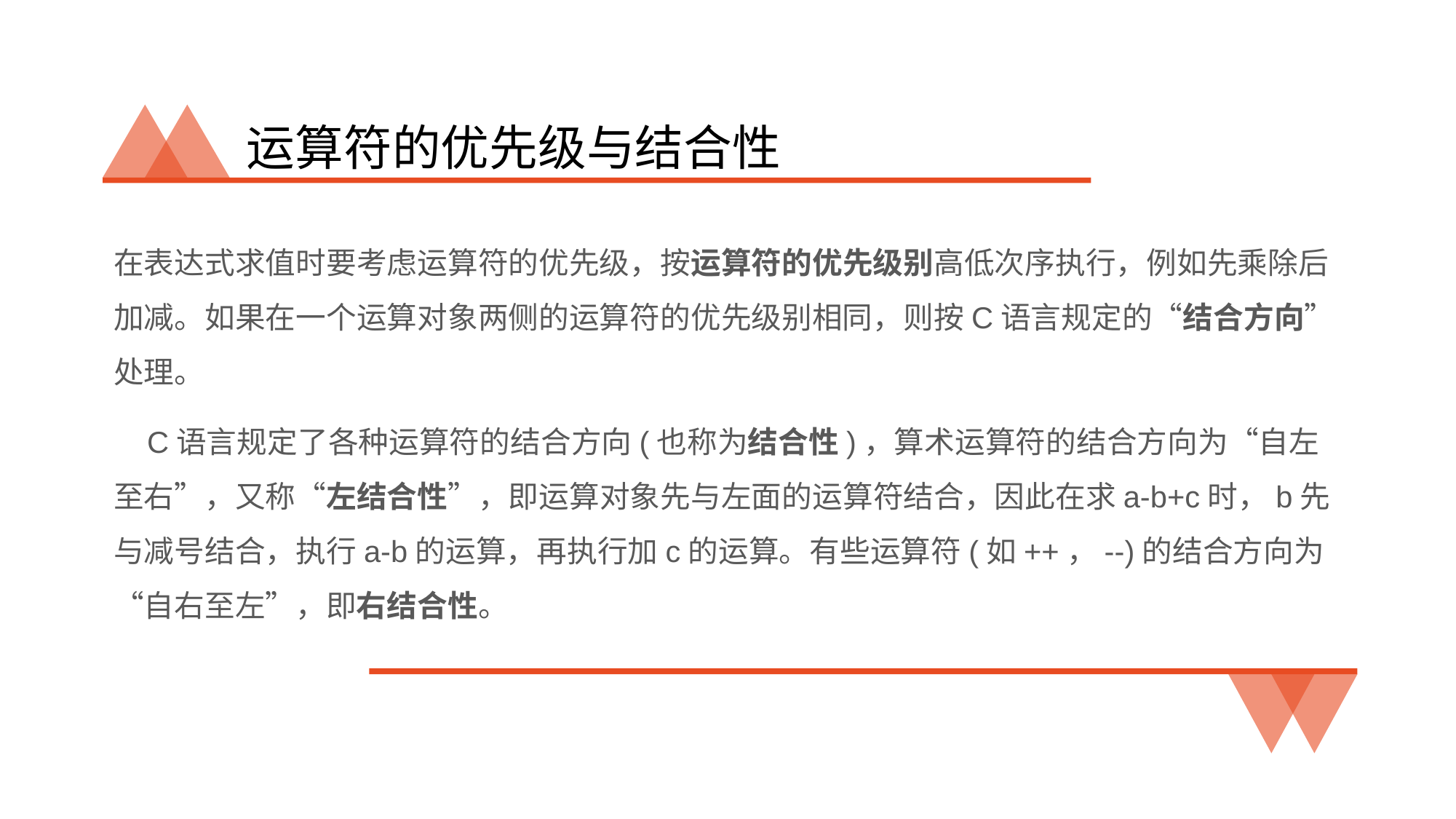

# 运算符的优先级与结合性
在表达式求值时要考虑运算符的优先级，按运算符的优先级别高低次序执行，例如先乘除后加减。如果在一个运算对象两侧的运算符的优先级别相同，则按C语言规定的“结合方向”处理。
    C语言规定了各种运算符的结合方向(也称为结合性)，算术运算符的结合方向为“自左至右”，又称“左结合性”，即运算对象先与左面的运算符结合，因此在求a-b+c时，b先与减号结合，执行a-b的运算，再执行加c的运算。有些运算符(如++，--)的结合方向为“自右至左”，即右结合性。